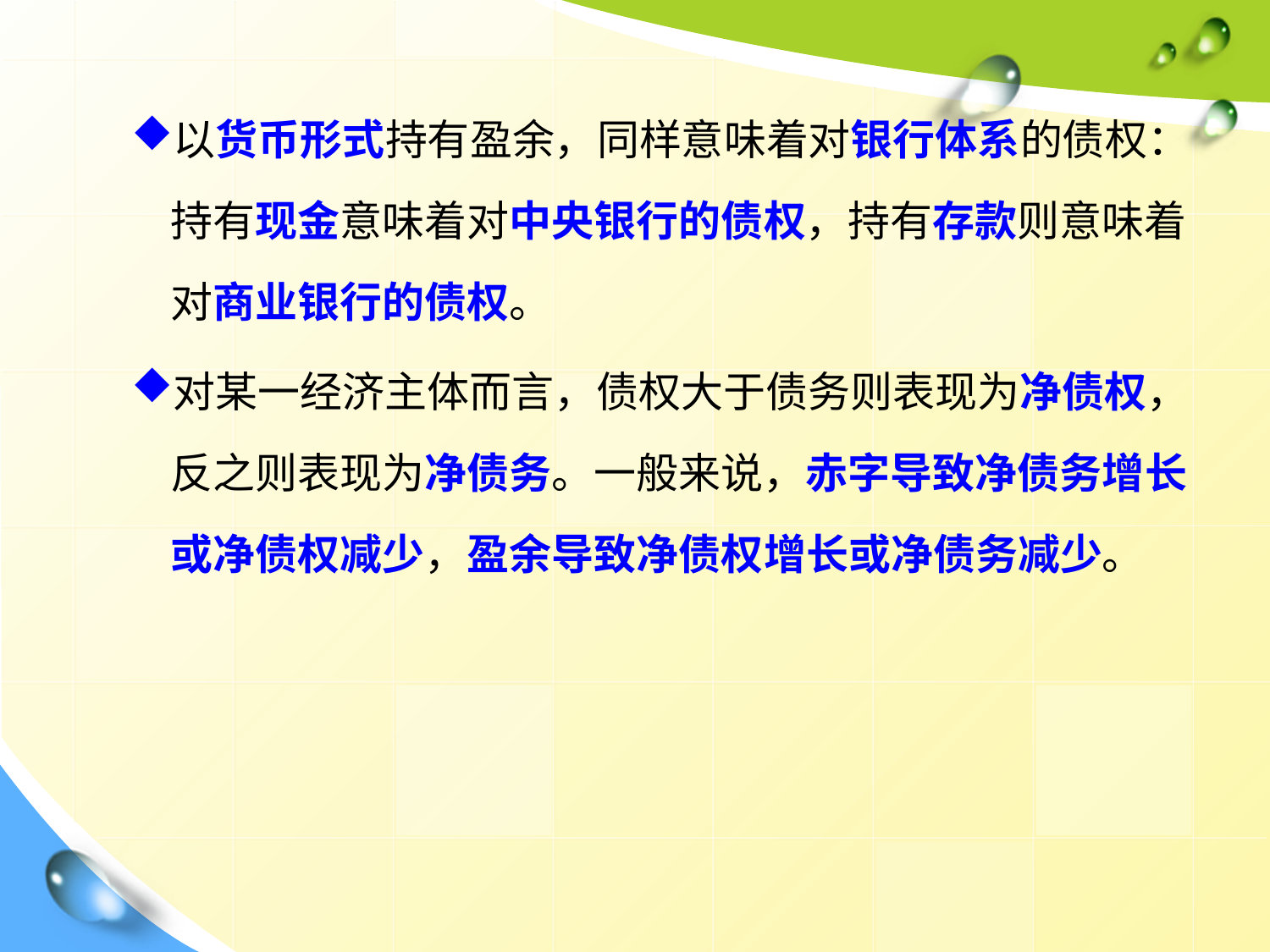

以货币形式持有盈余，同样意味着对银行体系的债权：持有现金意味着对中央银行的债权，持有存款则意味着对商业银行的债权。
对某一经济主体而言，债权大于债务则表现为净债权，反之则表现为净债务。一般来说，赤字导致净债务增长或净债权减少，盈余导致净债权增长或净债务减少。